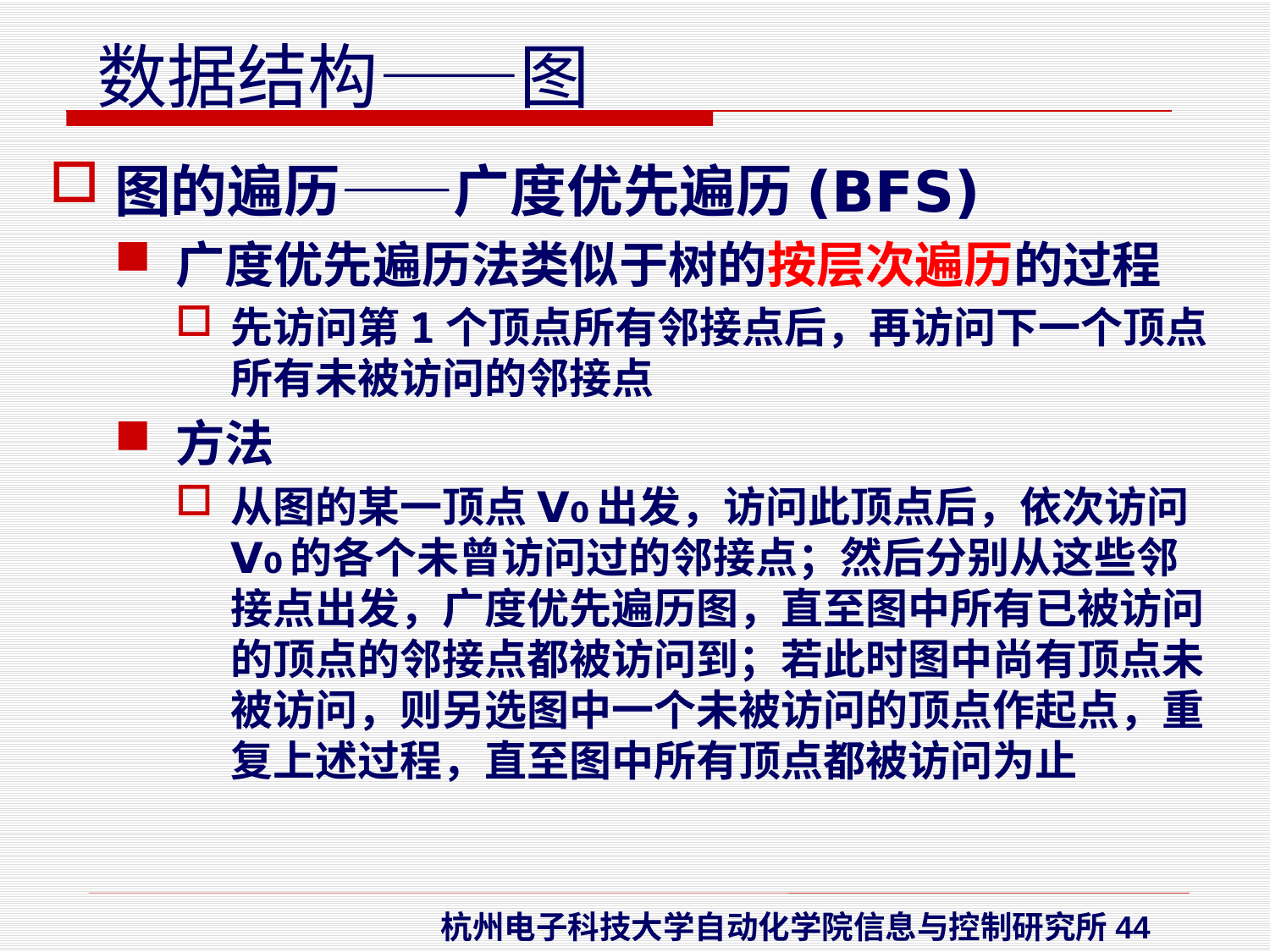

图的遍历——广度优先遍历(BFS)
广度优先遍历法类似于树的按层次遍历的过程
先访问第1个顶点所有邻接点后，再访问下一个顶点所有未被访问的邻接点
方法
从图的某一顶点V0出发，访问此顶点后，依次访问V0的各个未曾访问过的邻接点；然后分别从这些邻接点出发，广度优先遍历图，直至图中所有已被访问的顶点的邻接点都被访问到；若此时图中尚有顶点未被访问，则另选图中一个未被访问的顶点作起点，重复上述过程，直至图中所有顶点都被访问为止